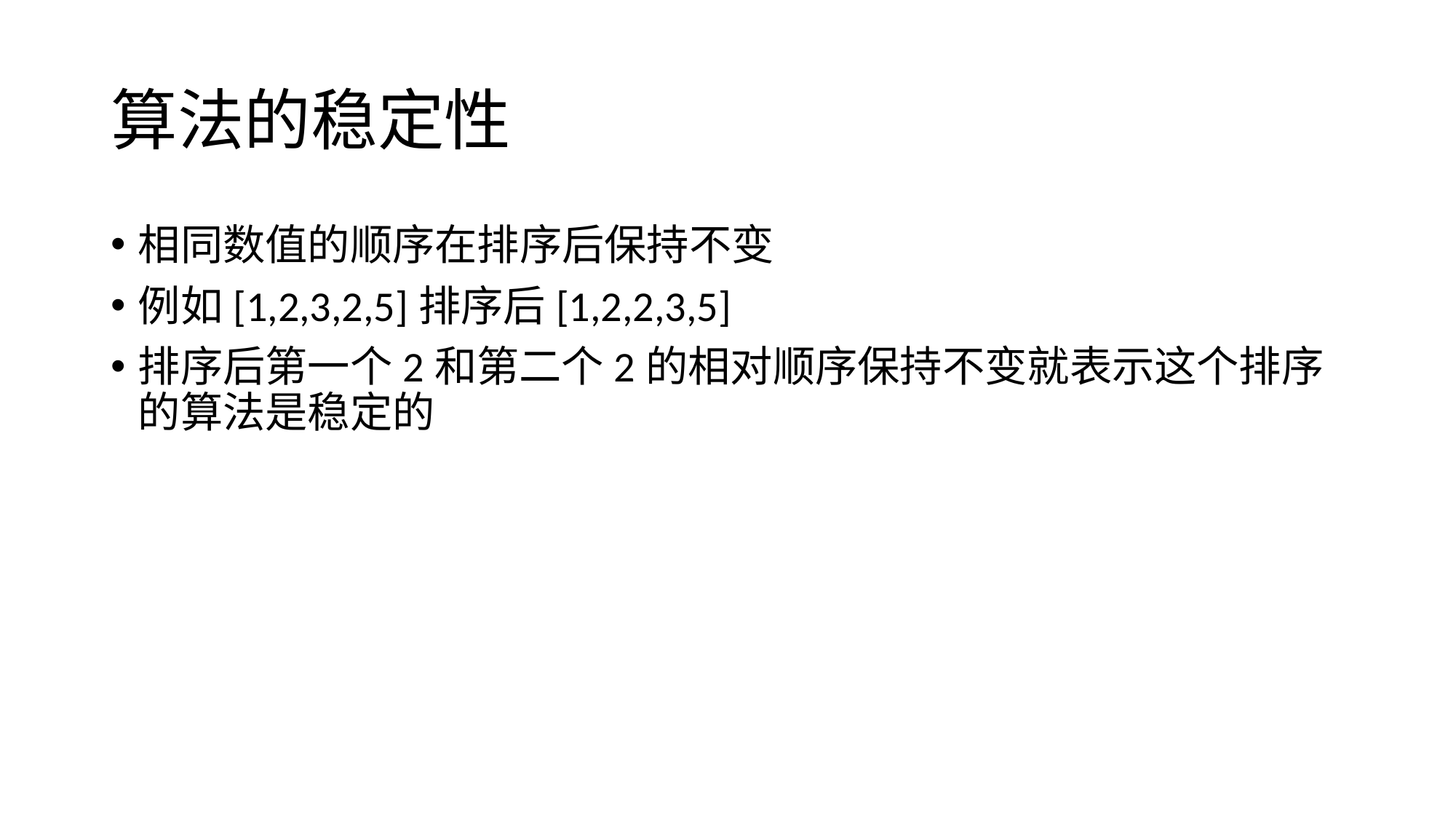

# 算法的稳定性
相同数值的顺序在排序后保持不变
例如[1,2,3,2,5]排序后[1,2,2,3,5]
排序后第一个2和第二个2的相对顺序保持不变就表示这个排序的算法是稳定的